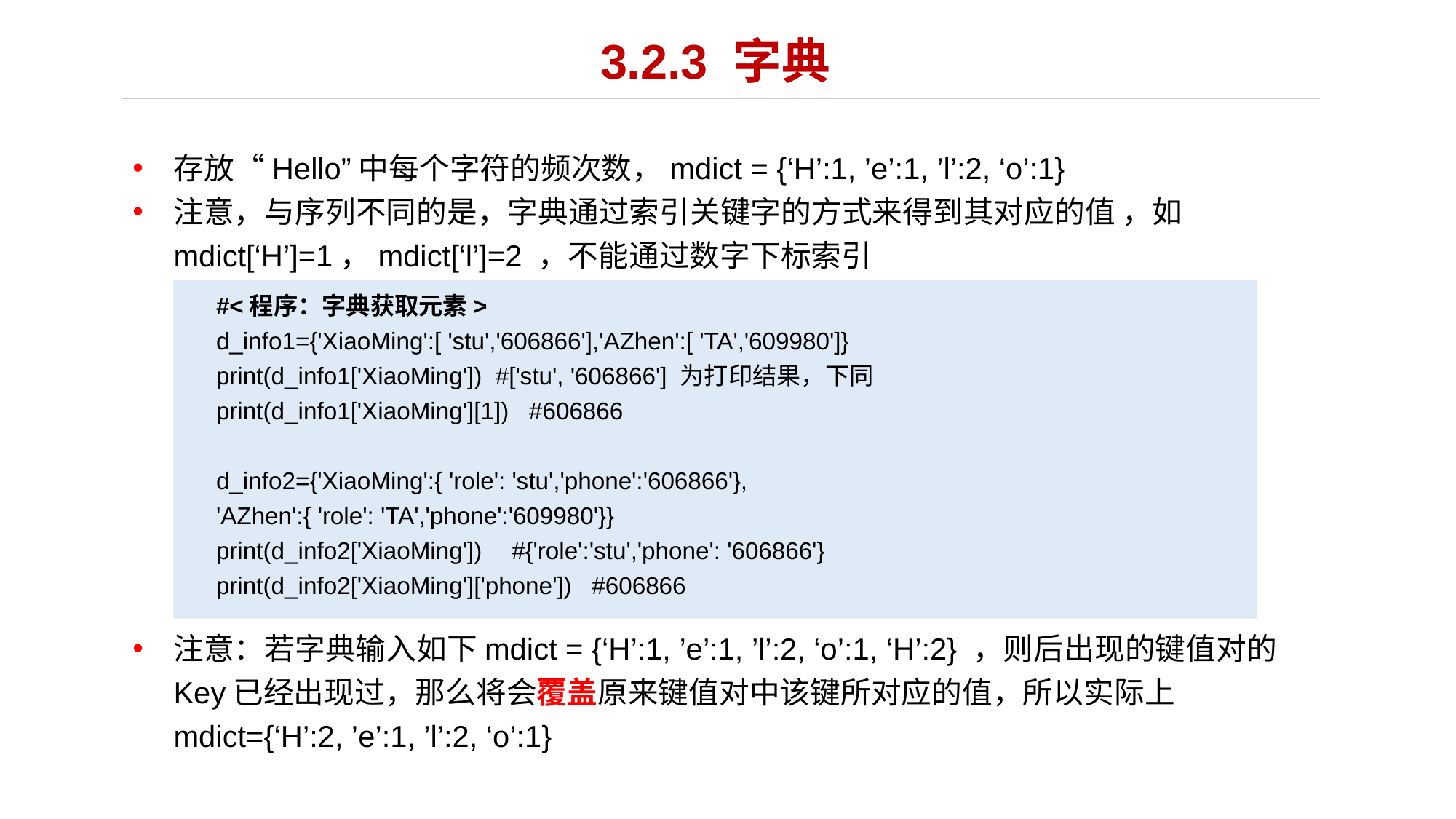

# 3.2.3 字典
存放“Hello”中每个字符的频次数，mdict = {‘H’:1, ’e’:1, ’l’:2, ‘o’:1}
注意，与序列不同的是，字典通过索引关键字的方式来得到其对应的值 ，如 mdict[‘H’]=1，mdict[‘l’]=2 ，不能通过数字下标索引

注意：若字典输入如下mdict = {‘H’:1, ’e’:1, ’l’:2, ‘o’:1, ‘H’:2} ，则后出现的键值对的Key已经出现过，那么将会覆盖原来键值对中该键所对应的值，所以实际上mdict={‘H’:2, ’e’:1, ’l’:2, ‘o’:1}
#<程序：字典获取元素>
d_info1={'XiaoMing':[ 'stu','606866'],'AZhen':[ 'TA','609980']}
print(d_info1['XiaoMing'])  #['stu', '606866'] 为打印结果，下同
print(d_info1['XiaoMing'][1])   #606866

d_info2={'XiaoMing':{ 'role': 'stu','phone':'606866'},
'AZhen':{ 'role': 'TA','phone':'609980'}}
print(d_info2['XiaoMing'])    	#{'role':'stu','phone': '606866'}
print(d_info2['XiaoMing']['phone'])   #606866